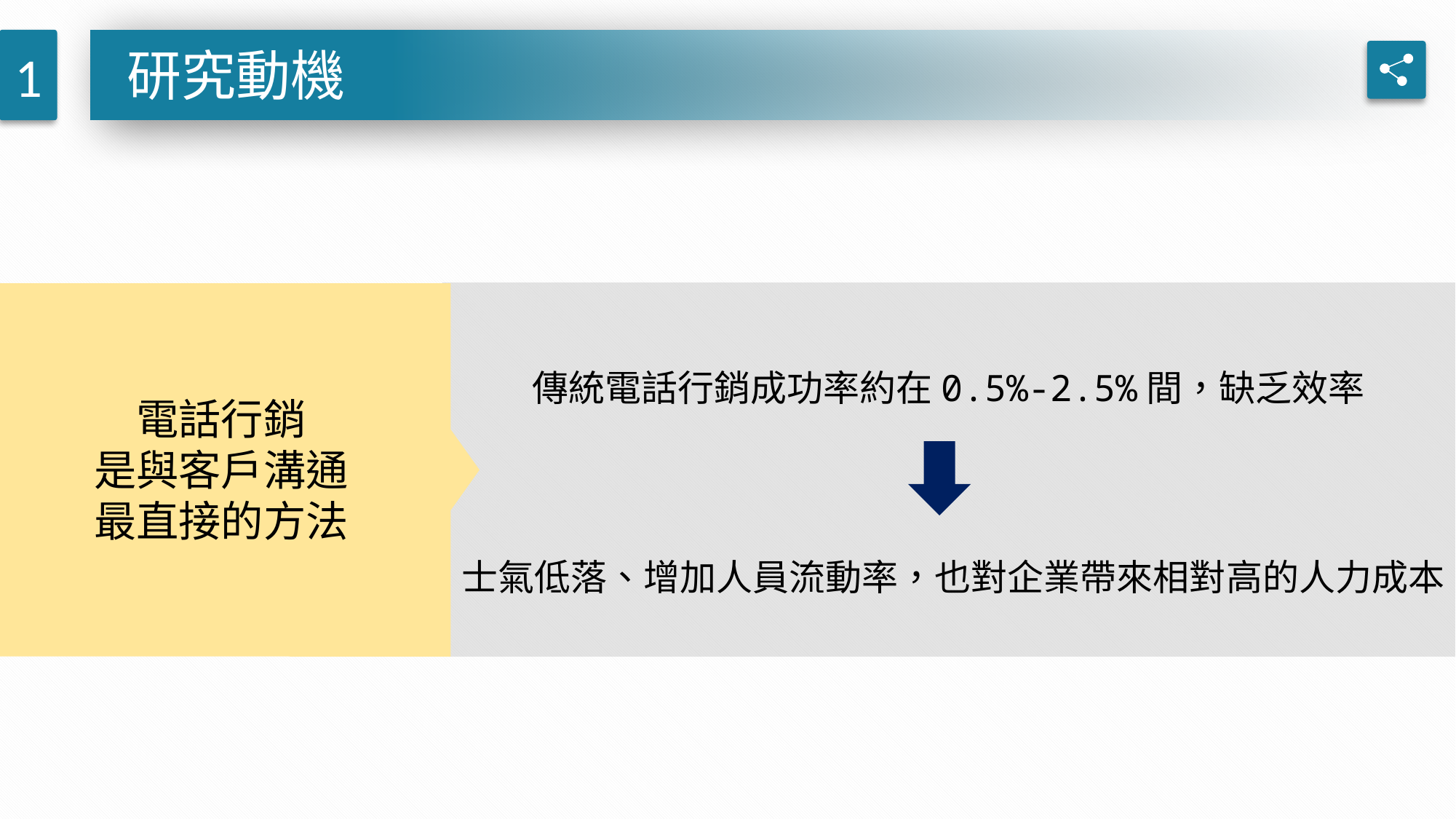

1

研究動機

傳統電話行銷成功率約在0.5%-2.5%間，缺乏效率
電話行銷
是與客戶溝通
最直接的方法

士氣低落、增加人員流動率，也對企業帶來相對高的人力成本